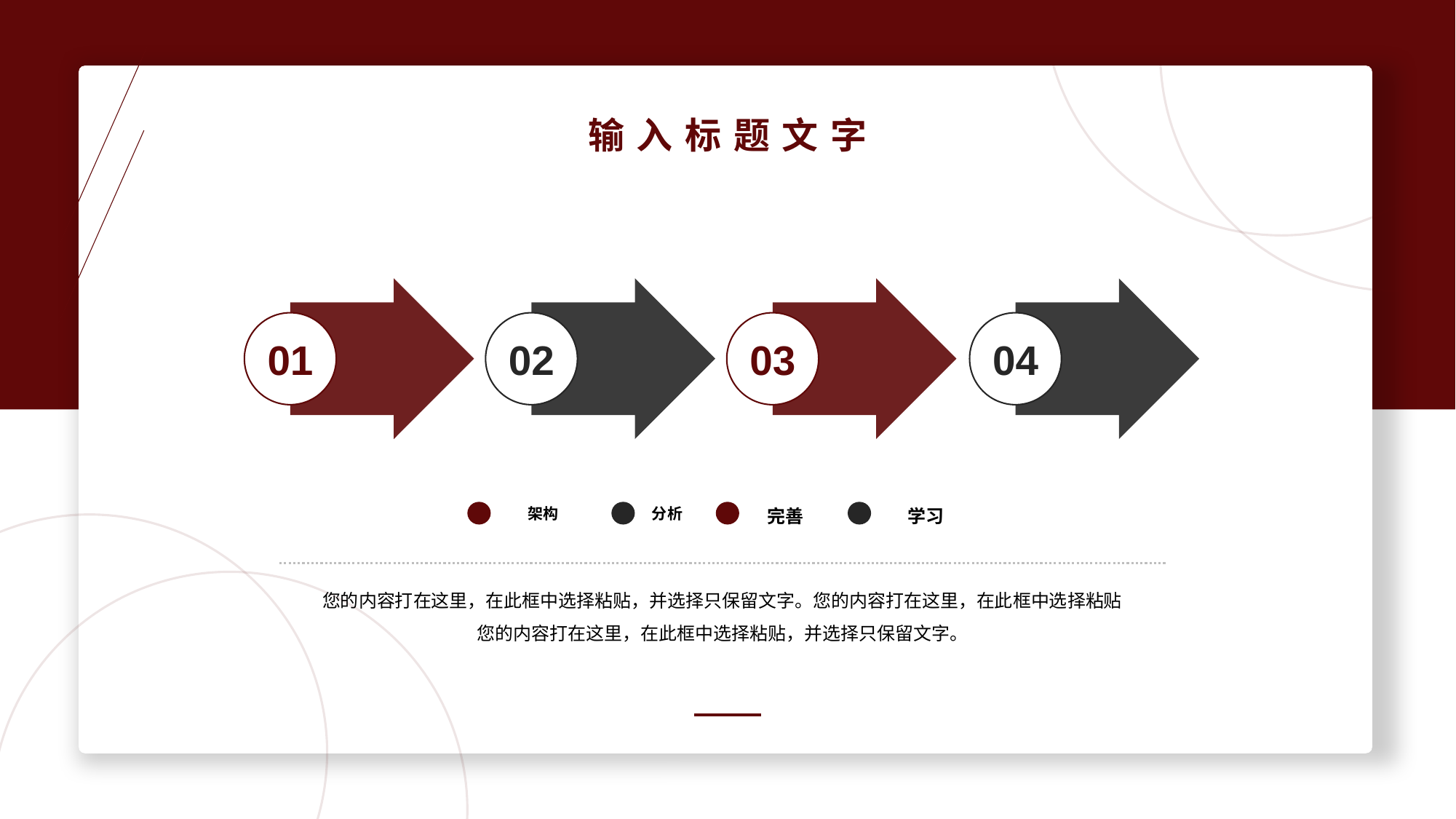

输入标题文字

01

02

03

04

架构

分析

完善

学习

您的内容打在这里，在此框中选择粘贴，并选择只保留文字。您的内容打在这里，在此框中选择粘贴
您的内容打在这里，在此框中选择粘贴，并选择只保留文字。